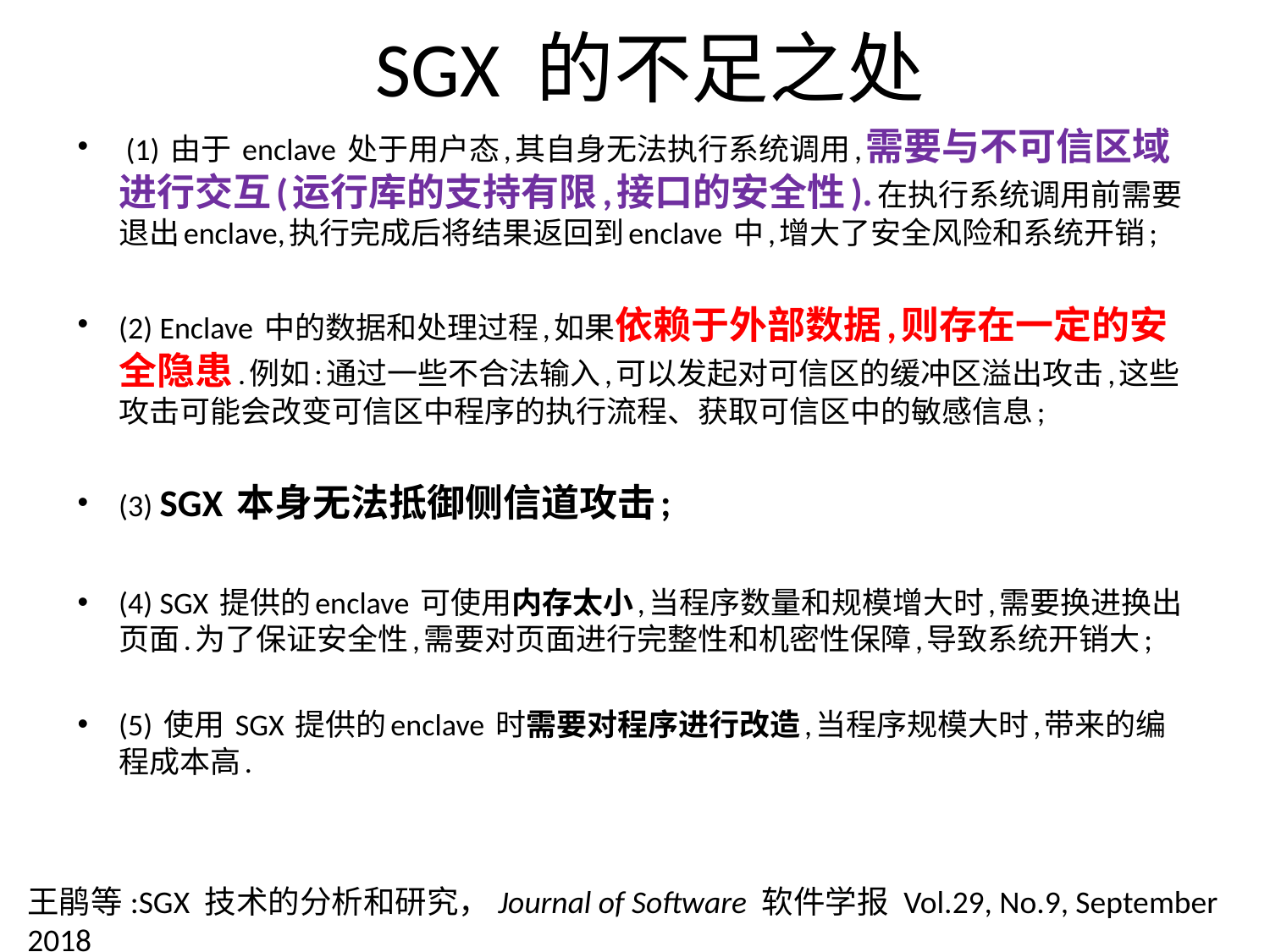

# SGX 的不足之处
 (1) 由于 enclave 处于用户态,其自身无法执行系统调用,需要与不可信区域进行交互(运行库的支持有限,接口的安全性).在执行系统调用前需要退出enclave,执行完成后将结果返回到enclave 中,增大了安全风险和系统开销;

(2) Enclave 中的数据和处理过程,如果依赖于外部数据,则存在一定的安全隐患.例如:通过一些不合法输入,可以发起对可信区的缓冲区溢出攻击,这些攻击可能会改变可信区中程序的执行流程、获取可信区中的敏感信息;

(3) SGX 本身无法抵御侧信道攻击;

(4) SGX 提供的enclave 可使用内存太小,当程序数量和规模增大时,需要换进换出页面.为了保证安全性,需要对页面进行完整性和机密性保障,导致系统开销大;

(5) 使用 SGX 提供的enclave 时需要对程序进行改造,当程序规模大时,带来的编程成本高.
王鹃等:SGX 技术的分析和研究，Journal of Software 软件学报 Vol.29, No.9, September 2018